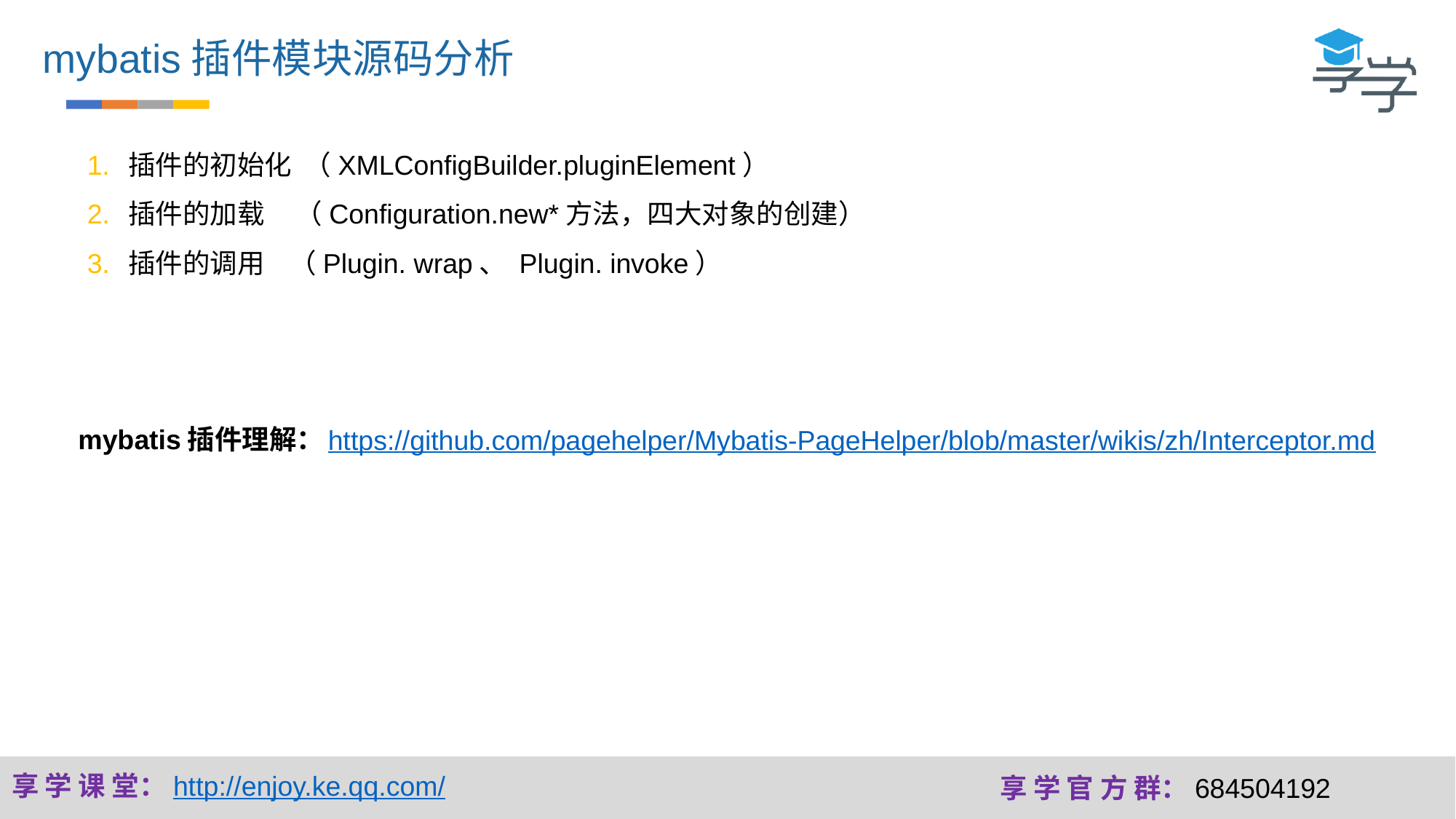

mybatis插件模块源码分析

插件的初始化  （XMLConfigBuilder.pluginElement）
插件的加载     （Configuration.new*方法，四大对象的创建）
插件的调用    （Plugin. wrap、 Plugin. invoke）
mybatis插件理解：
https://github.com/pagehelper/Mybatis-PageHelper/blob/master/wikis/zh/Interceptor.md